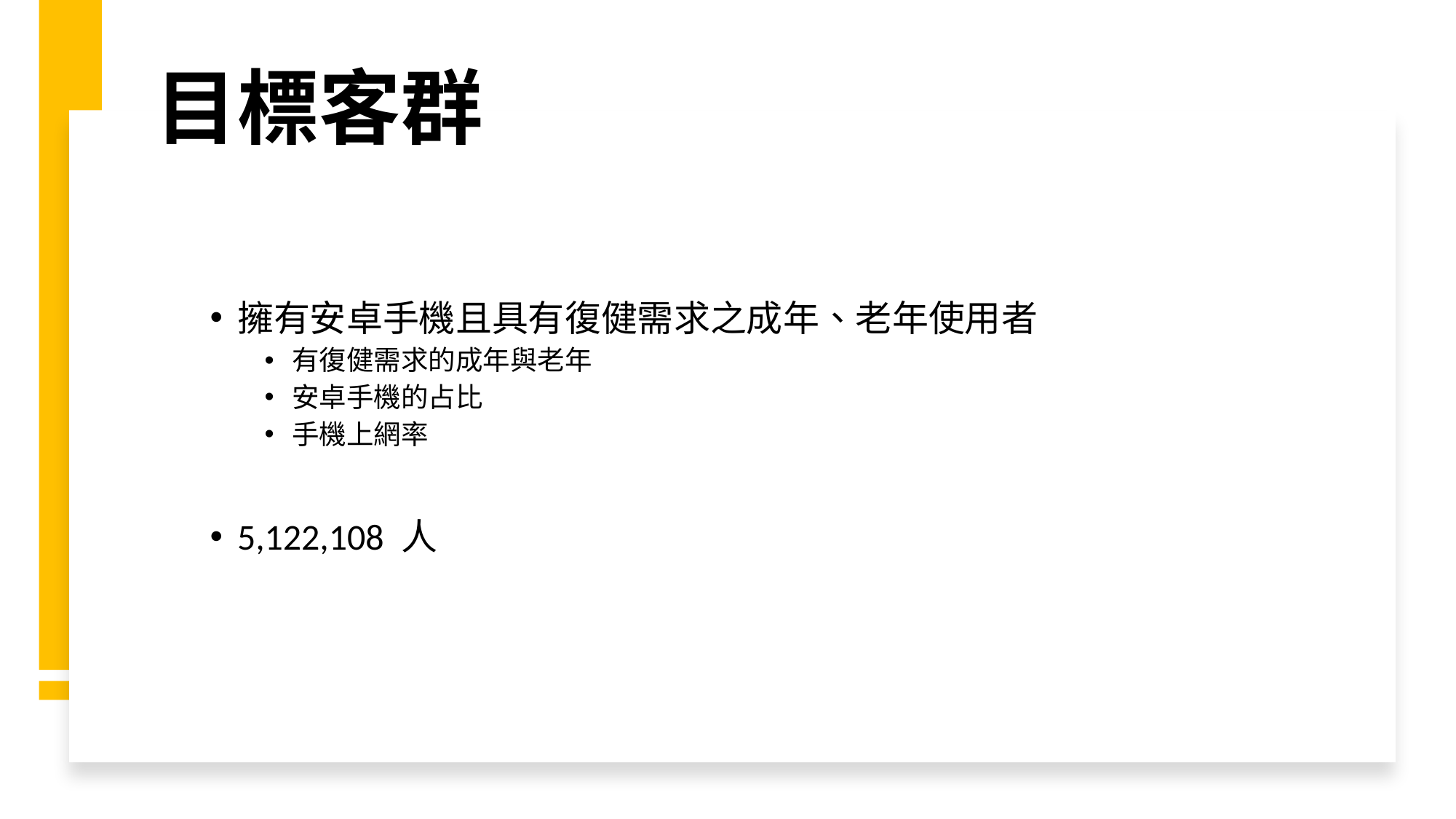

# 目標客群

擁有安卓手機且具有復健需求之成年、老年使用者
有復健需求的成年與老年
安卓手機的占比
手機上網率

5,122,108 人